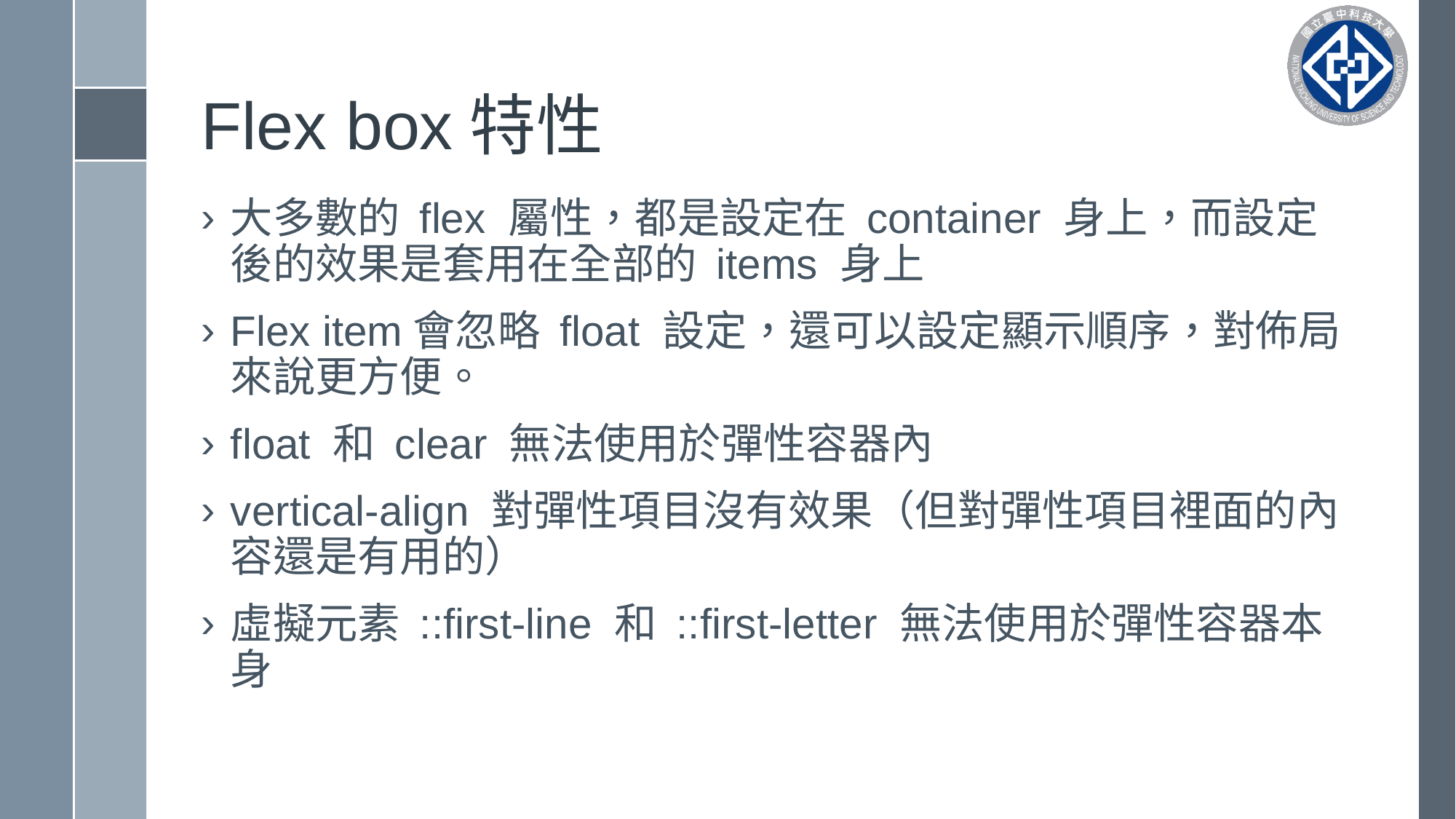

# Flex box特性
大多數的 flex 屬性，都是設定在 container 身上，而設定後的效果是套用在全部的 items 身上
Flex item會忽略 float 設定，還可以設定顯示順序，對佈局來說更方便。
float 和 clear 無法使用於彈性容器內
vertical-align 對彈性項目沒有效果（但對彈性項目裡面的內容還是有用的）
虛擬元素 ::first-line 和 ::first-letter 無法使用於彈性容器本身